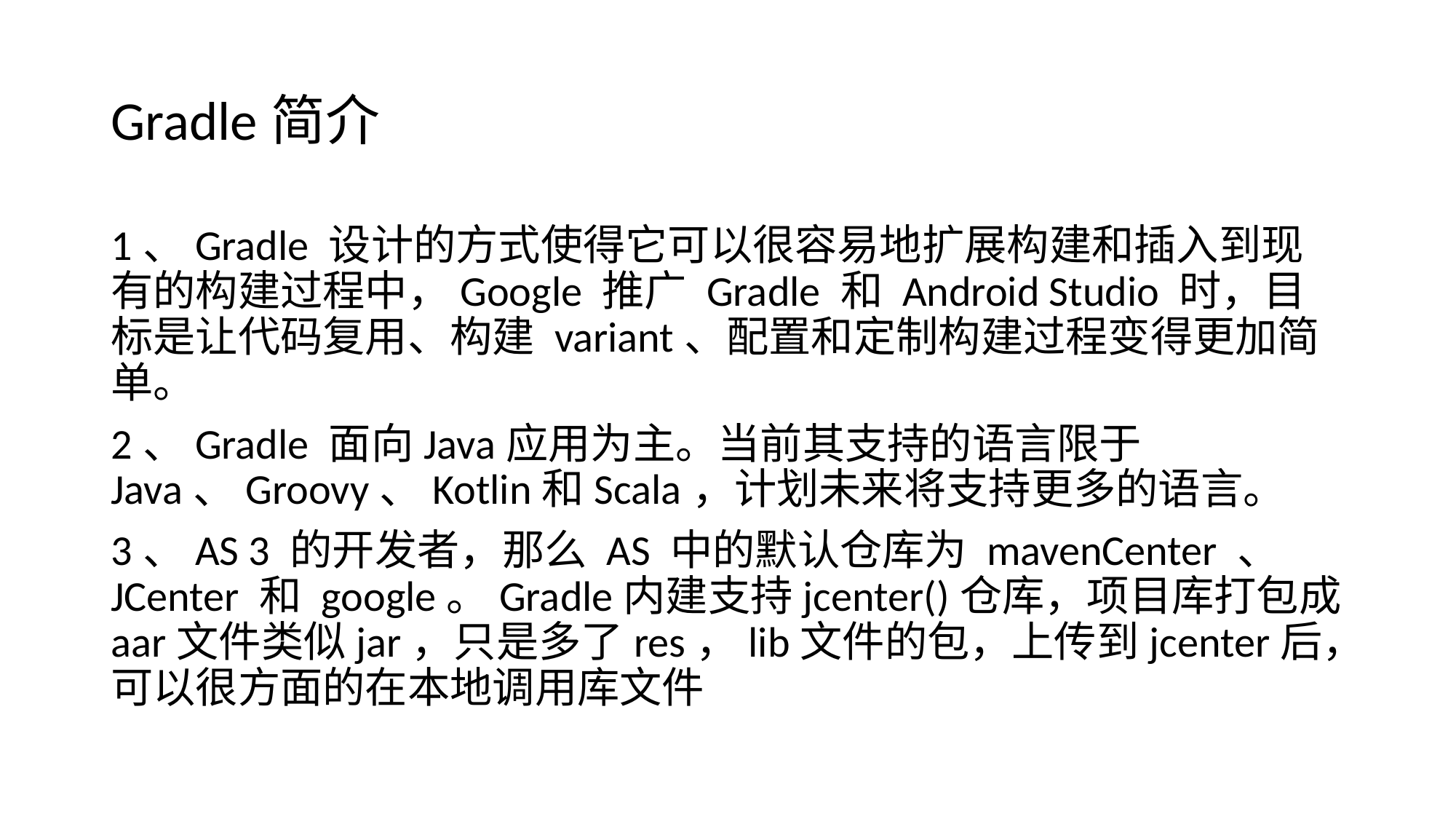

# Gradle简介
1、Gradle 设计的方式使得它可以很容易地扩展构建和插入到现有的构建过程中，Google 推广 Gradle 和 Android Studio 时，目标是让代码复用、构建 variant、配置和定制构建过程变得更加简单。
2、Gradle 面向Java应用为主。当前其支持的语言限于Java、Groovy、Kotlin和Scala，计划未来将支持更多的语言。
3、AS 3 的开发者，那么 AS 中的默认仓库为 mavenCenter 、 JCenter 和 google。Gradle内建支持jcenter()仓库，项目库打包成aar文件类似jar，只是多了res，lib文件的包，上传到jcenter后，可以很方面的在本地调用库文件